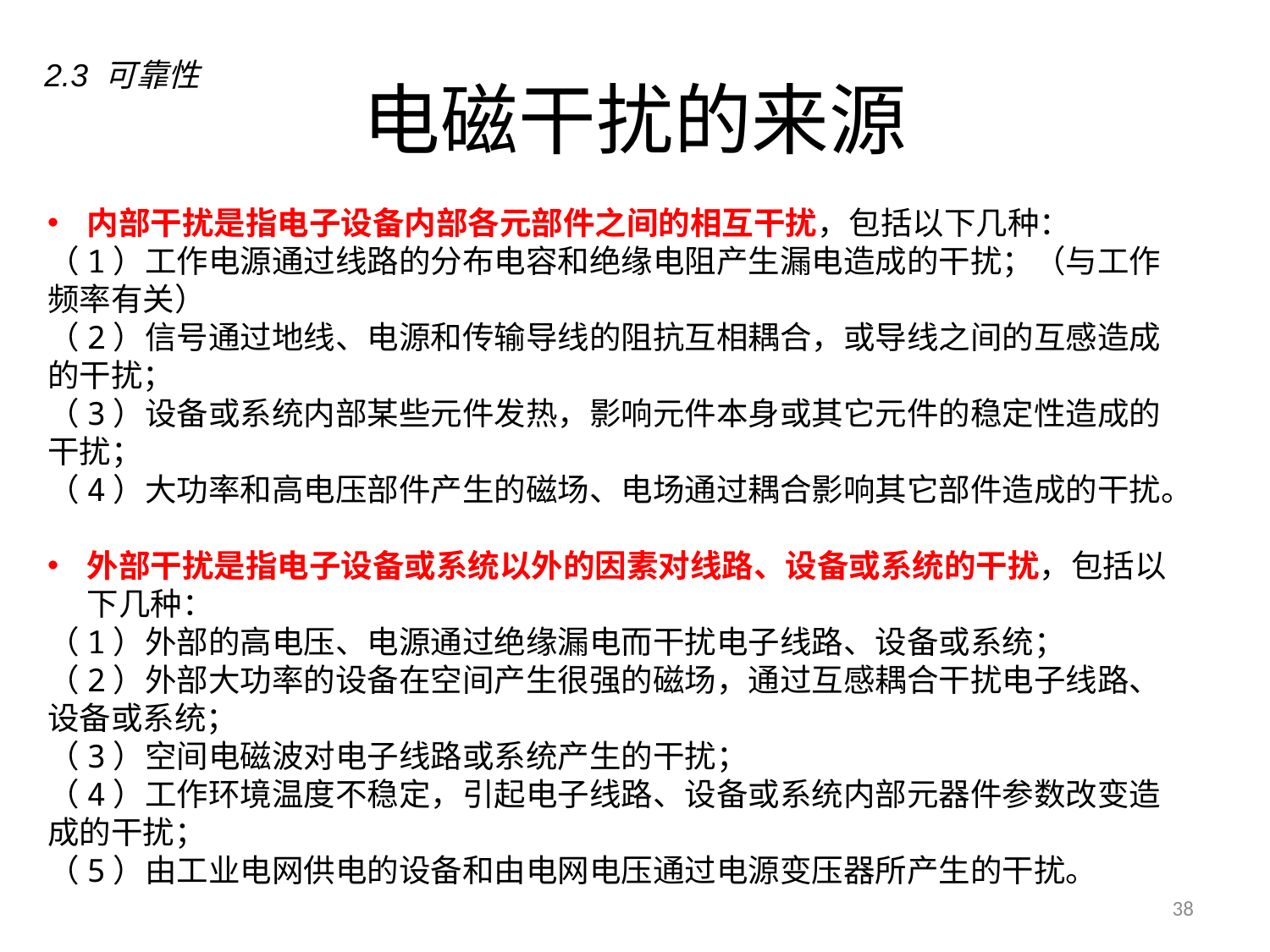

# 电磁干扰的来源
2.3 可靠性
内部干扰是指电子设备内部各元部件之间的相互干扰，包括以下几种：
（1）工作电源通过线路的分布电容和绝缘电阻产生漏电造成的干扰；（与工作频率有关）
（2）信号通过地线、电源和传输导线的阻抗互相耦合，或导线之间的互感造成的干扰；
（3）设备或系统内部某些元件发热，影响元件本身或其它元件的稳定性造成的干扰；
（4）大功率和高电压部件产生的磁场、电场通过耦合影响其它部件造成的干扰。

外部干扰是指电子设备或系统以外的因素对线路、设备或系统的干扰，包括以下几种：
（1）外部的高电压、电源通过绝缘漏电而干扰电子线路、设备或系统；
（2）外部大功率的设备在空间产生很强的磁场，通过互感耦合干扰电子线路、设备或系统；
（3）空间电磁波对电子线路或系统产生的干扰；
（4）工作环境温度不稳定，引起电子线路、设备或系统内部元器件参数改变造成的干扰；
（5）由工业电网供电的设备和由电网电压通过电源变压器所产生的干扰。

38